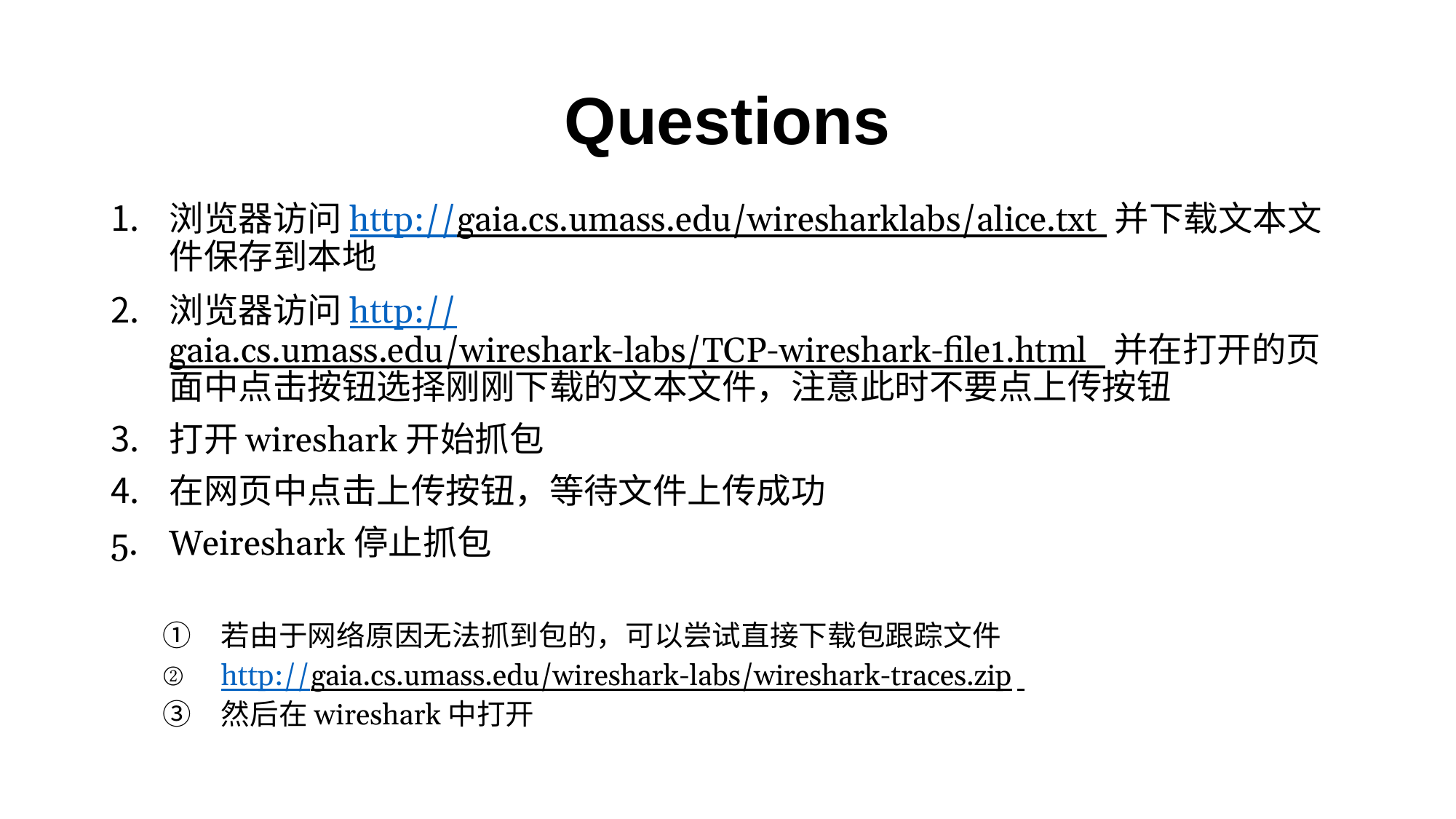

# Questions
浏览器访问http://gaia.cs.umass.edu/wiresharklabs/alice.txt 并下载文本文件保存到本地
浏览器访问http://gaia.cs.umass.edu/wireshark-labs/TCP-wireshark-file1.html  并在打开的页面中点击按钮选择刚刚下载的文本文件，注意此时不要点上传按钮
打开wireshark开始抓包
在网页中点击上传按钮，等待文件上传成功
Weireshark停止抓包

若由于网络原因无法抓到包的，可以尝试直接下载包跟踪文件
http://gaia.cs.umass.edu/wireshark-labs/wireshark-traces.zip
然后在wireshark中打开